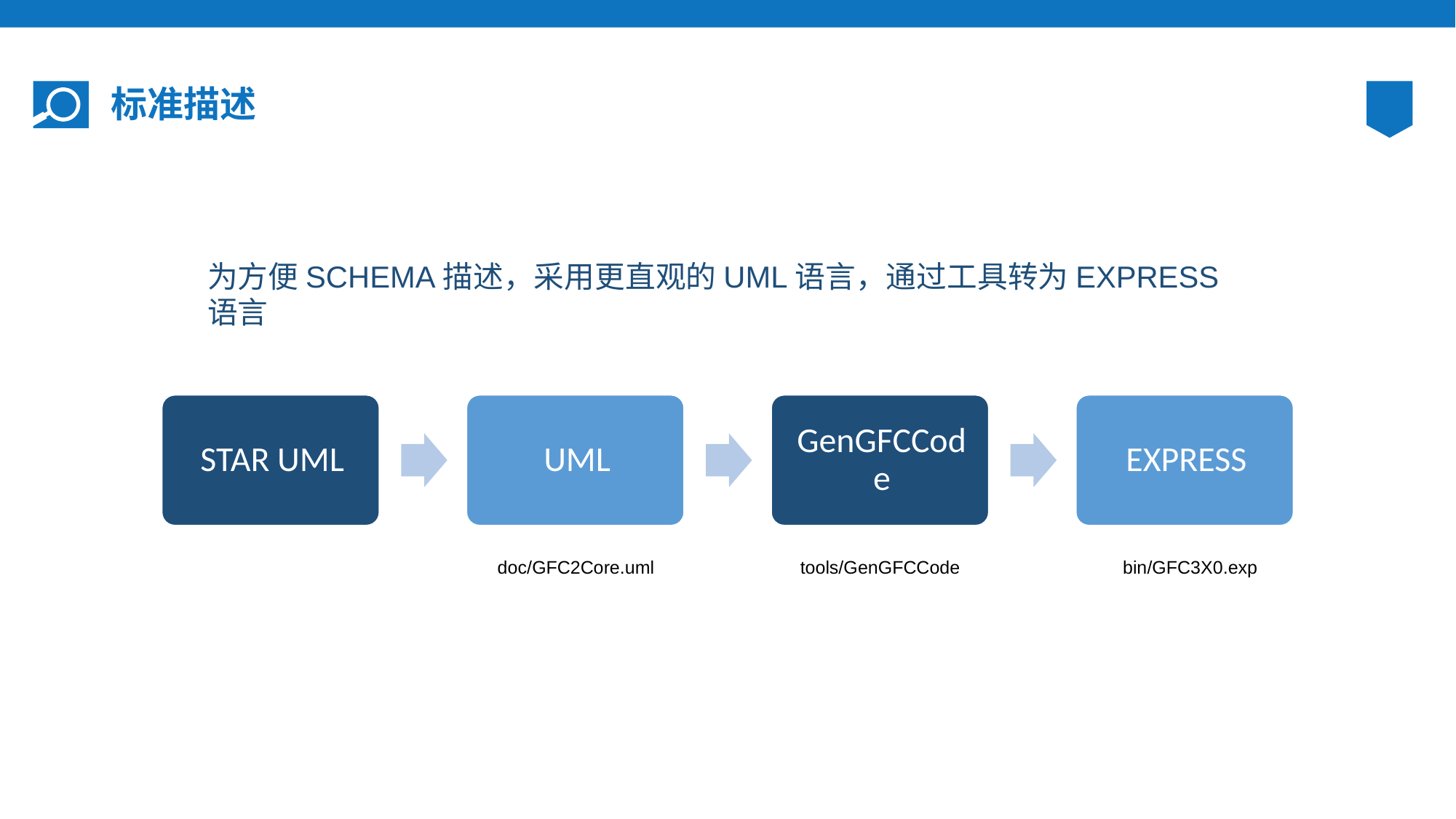

# 标准描述
STAR UML

UML

GenGFCCode

EXPRESS
为方便SCHEMA描述，采用更直观的UML语言，通过工具转为EXPRESS语言
doc/GFC2Core.uml
tools/GenGFCCode
bin/GFC3X0.exp